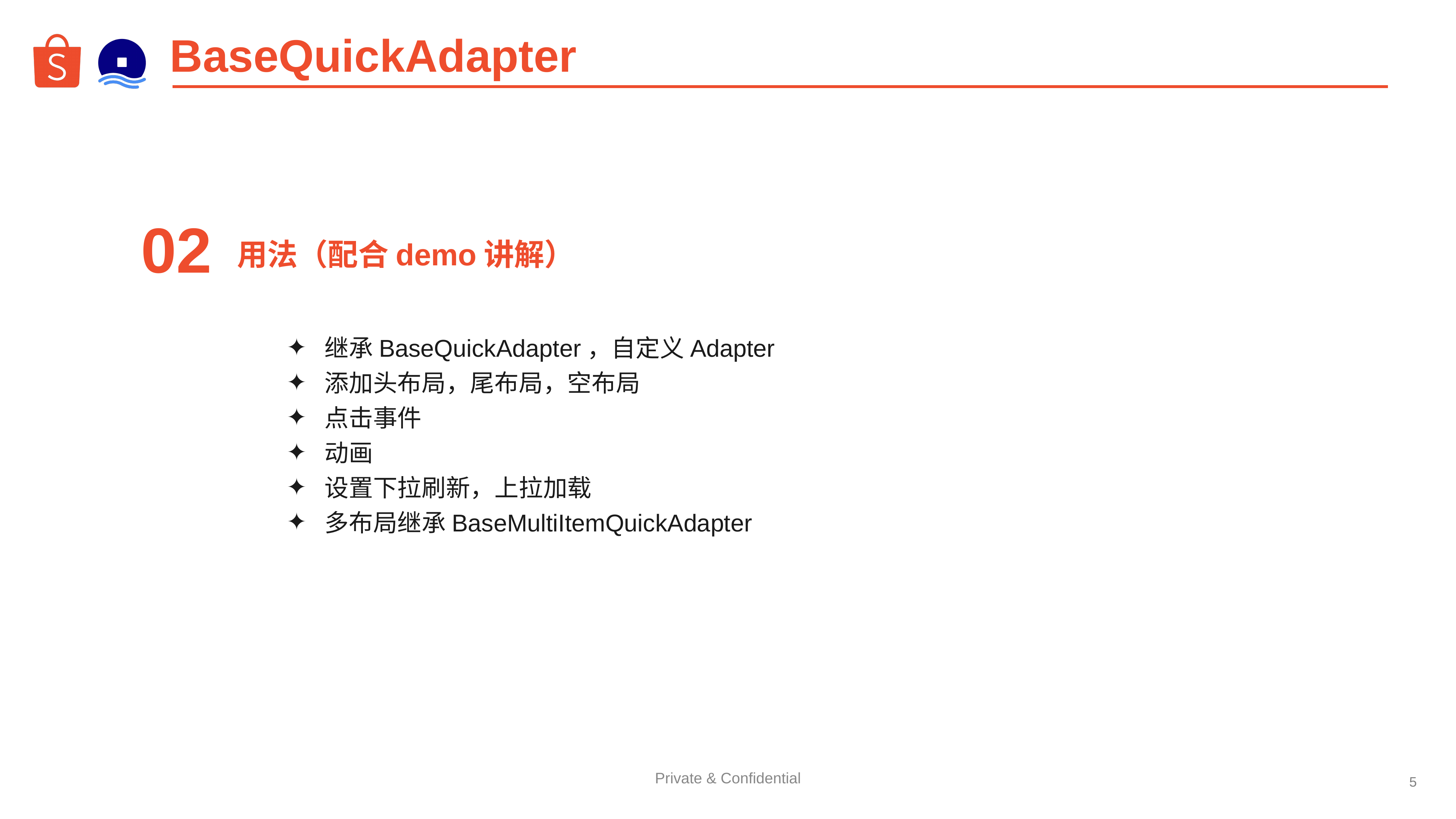

# BaseQuickAdapter
02
用法（配合demo讲解）
继承BaseQuickAdapter，自定义Adapter
添加头布局，尾布局，空布局
点击事件
动画
设置下拉刷新，上拉加载
多布局继承BaseMultiItemQuickAdapter
5